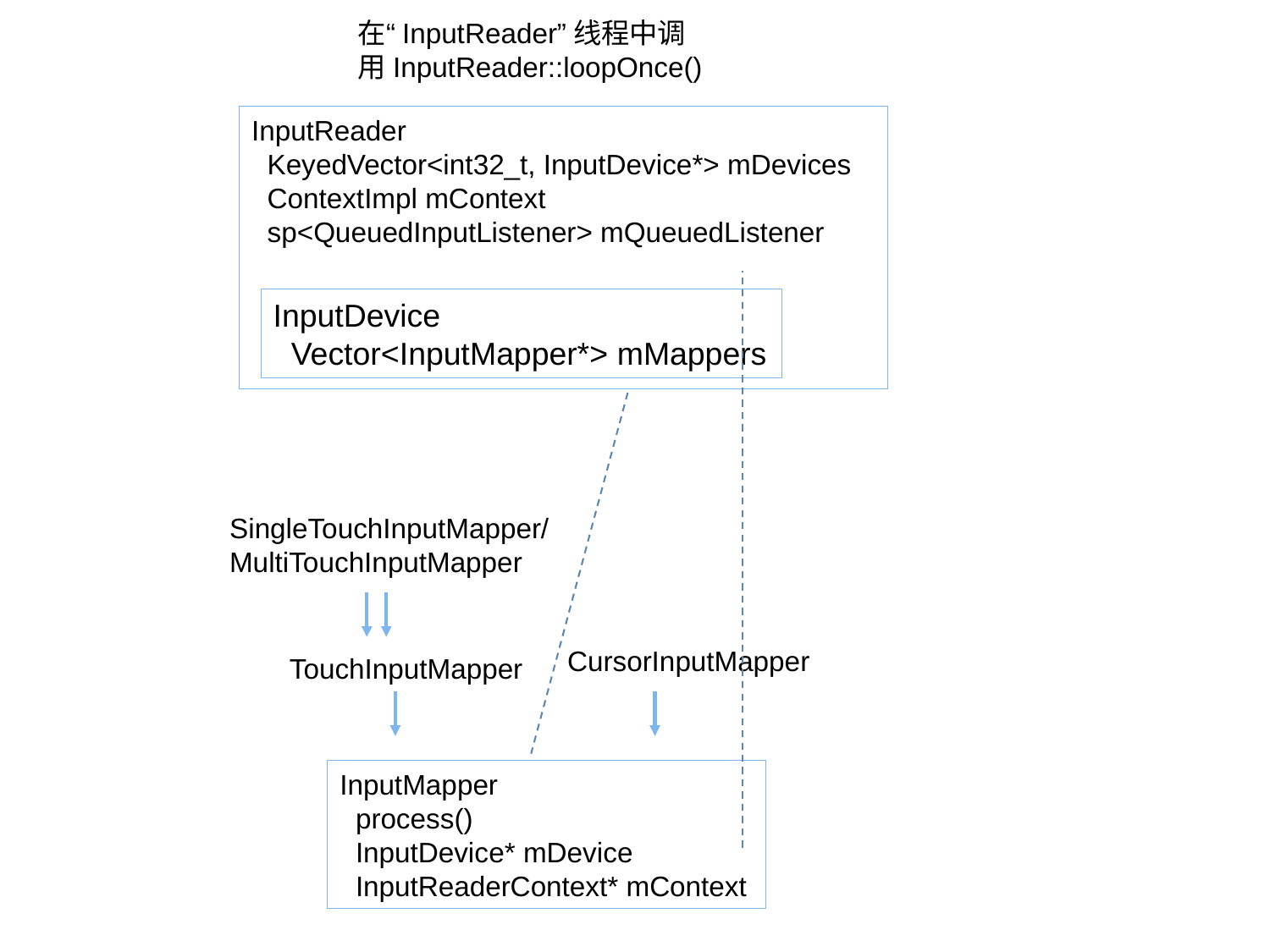

在“InputReader”线程中调用InputReader::loopOnce()
InputReader
  KeyedVector<int32_t, InputDevice*> mDevices
  ContextImpl mContext
  sp<QueuedInputListener> mQueuedListener

InputDevice
  Vector<InputMapper*> mMappers
SingleTouchInputMapper/
MultiTouchInputMapper
CursorInputMapper
TouchInputMapper
InputMapper
  process()
  InputDevice* mDevice
  InputReaderContext* mContext